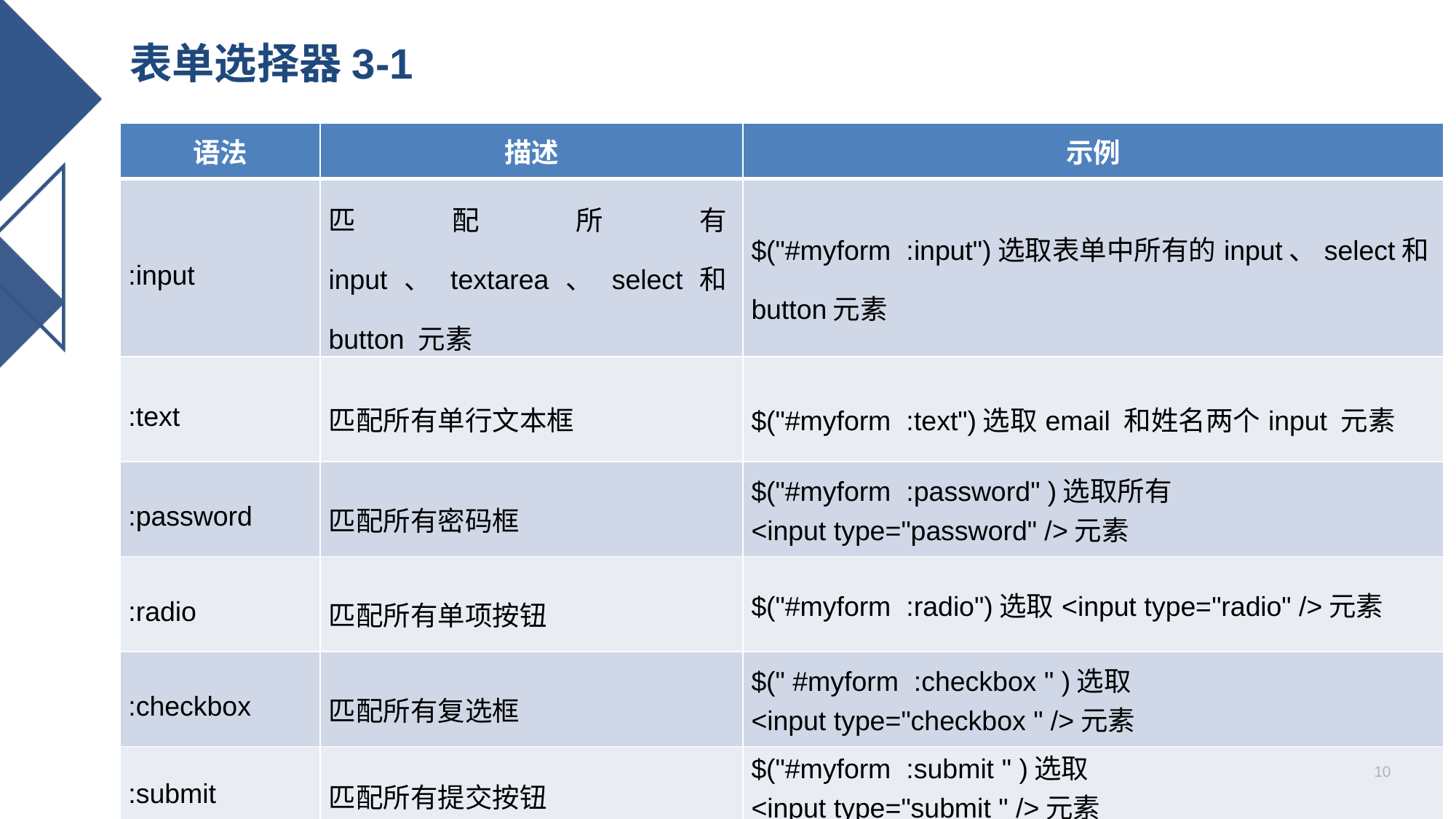

# 表单选择器3-1
| 语法 | 描述 | 示例 |
| --- | --- | --- |
| :input | 匹配所有input、textarea、select和button 元素 | $("#myform :input")选取表单中所有的input、select和button元素 |
| :text | 匹配所有单行文本框 | $("#myform :text")选取email 和姓名两个input 元素 |
| :password | 匹配所有密码框 | $("#myform :password" )选取所有 <input type="password" />元素 |
| :radio | 匹配所有单项按钮 | $("#myform :radio")选取<input type="radio" />元素 |
| :checkbox | 匹配所有复选框 | $(" #myform :checkbox " )选取 <input type="checkbox " />元素 |
| :submit | 匹配所有提交按钮 | $("#myform :submit " )选取 <input type="submit " />元素 |
10